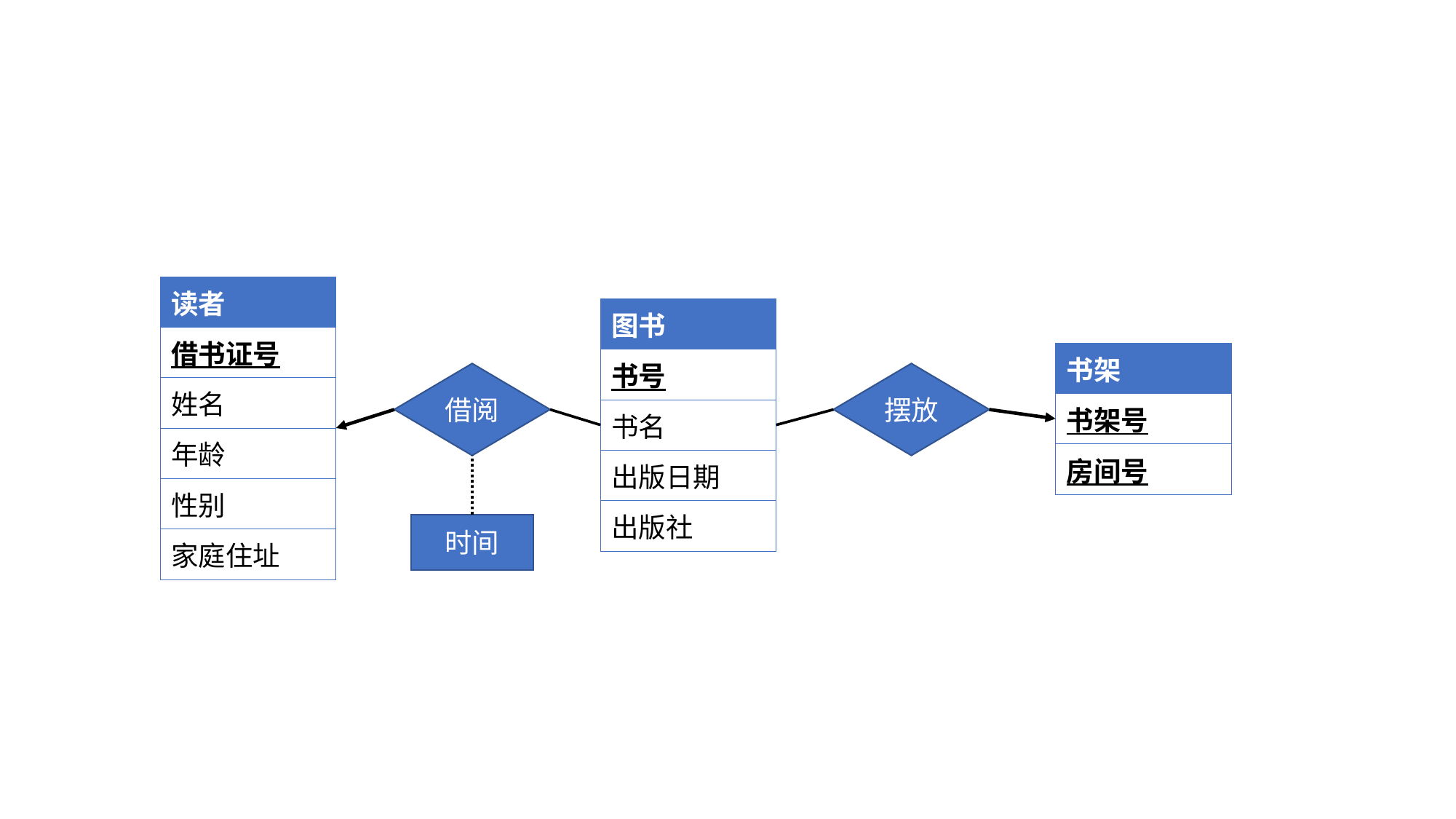

| 读者 |
| --- |
| 借书证号 |
| 姓名 |
| 年龄 |
| 性别 |
| 家庭住址 |
| 图书 |
| --- |
| 书号 |
| 书名 |
| 出版日期 |
| 出版社 |
| 书架 |
| --- |
| 书架号 |
| 房间号 |
借阅
摆放
时间